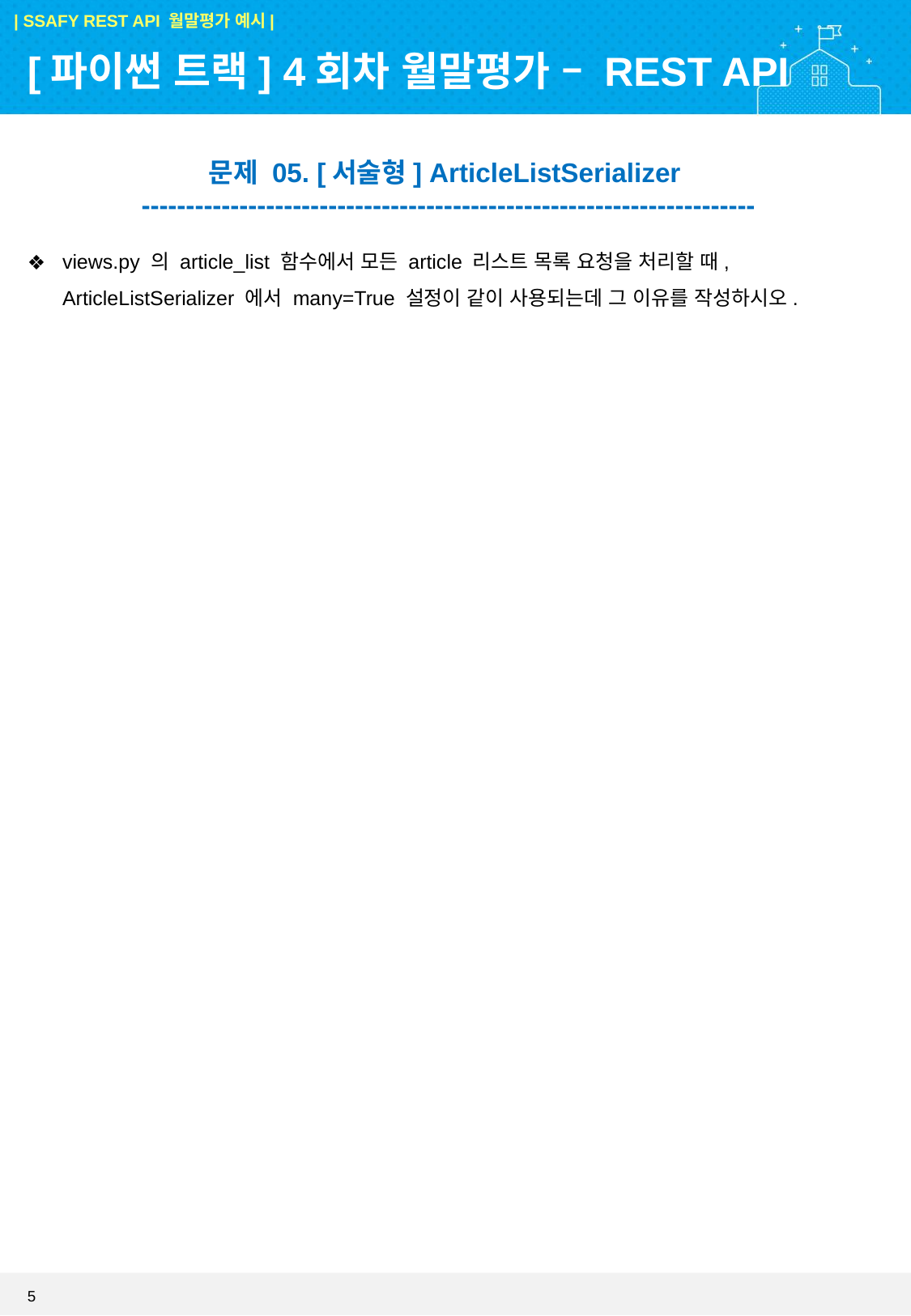

| SSAFY REST API 월말평가 예시|
[파이썬 트랙] 4회차 월말평가 – REST API
문제 05. [서술형] ArticleListSerializer
---------------------------------------------------------------------
views.py 의 article_list 함수에서 모든 article 리스트 목록 요청을 처리할 때, ArticleListSerializer 에서 many=True 설정이 같이 사용되는데 그 이유를 작성하시오.